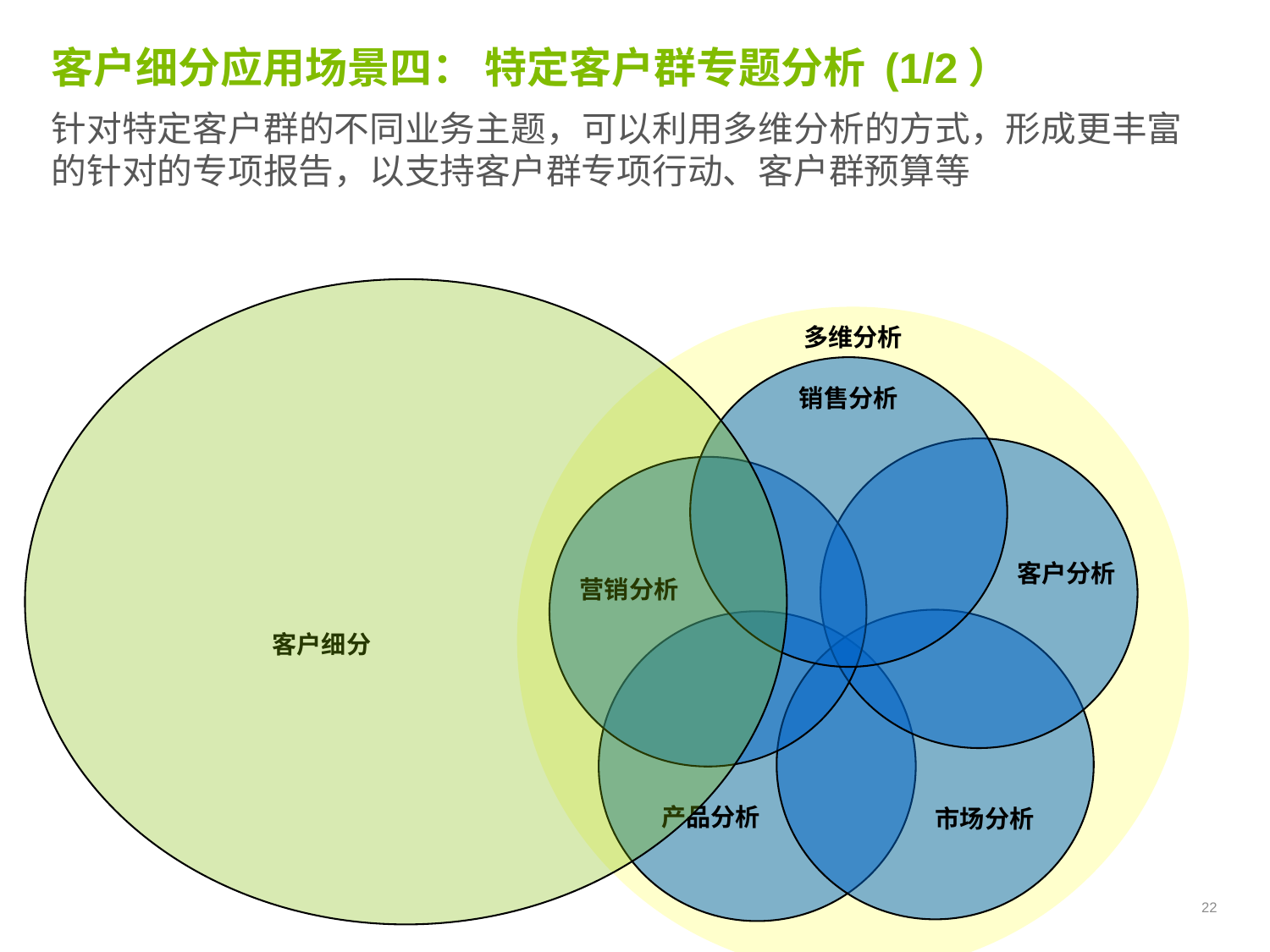

# 客户细分应用场景四： 特定客户群专题分析 (1/2）
针对特定客户群的不同业务主题，可以利用多维分析的方式，形成更丰富的针对的专项报告，以支持客户群专项行动、客户群预算等

多维分析

销售分析

客户分析
营销分析

客户细分
产品分析
市场分析
22